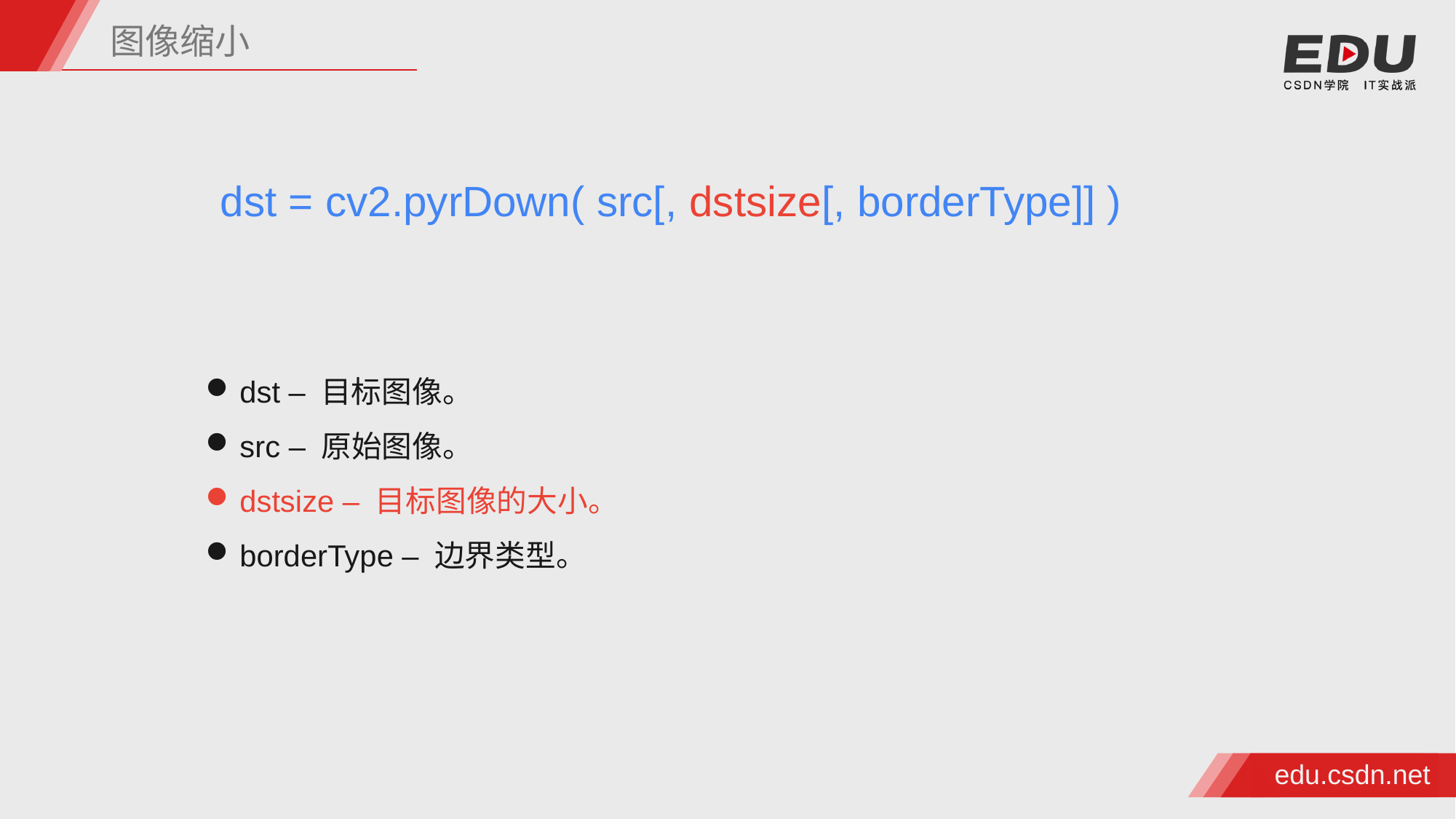

图像缩小
dst = cv2.pyrDown( src[, dstsize[, borderType]] )
dst – 目标图像。
src – 原始图像。
dstsize – 目标图像的大小。
borderType – 边界类型。